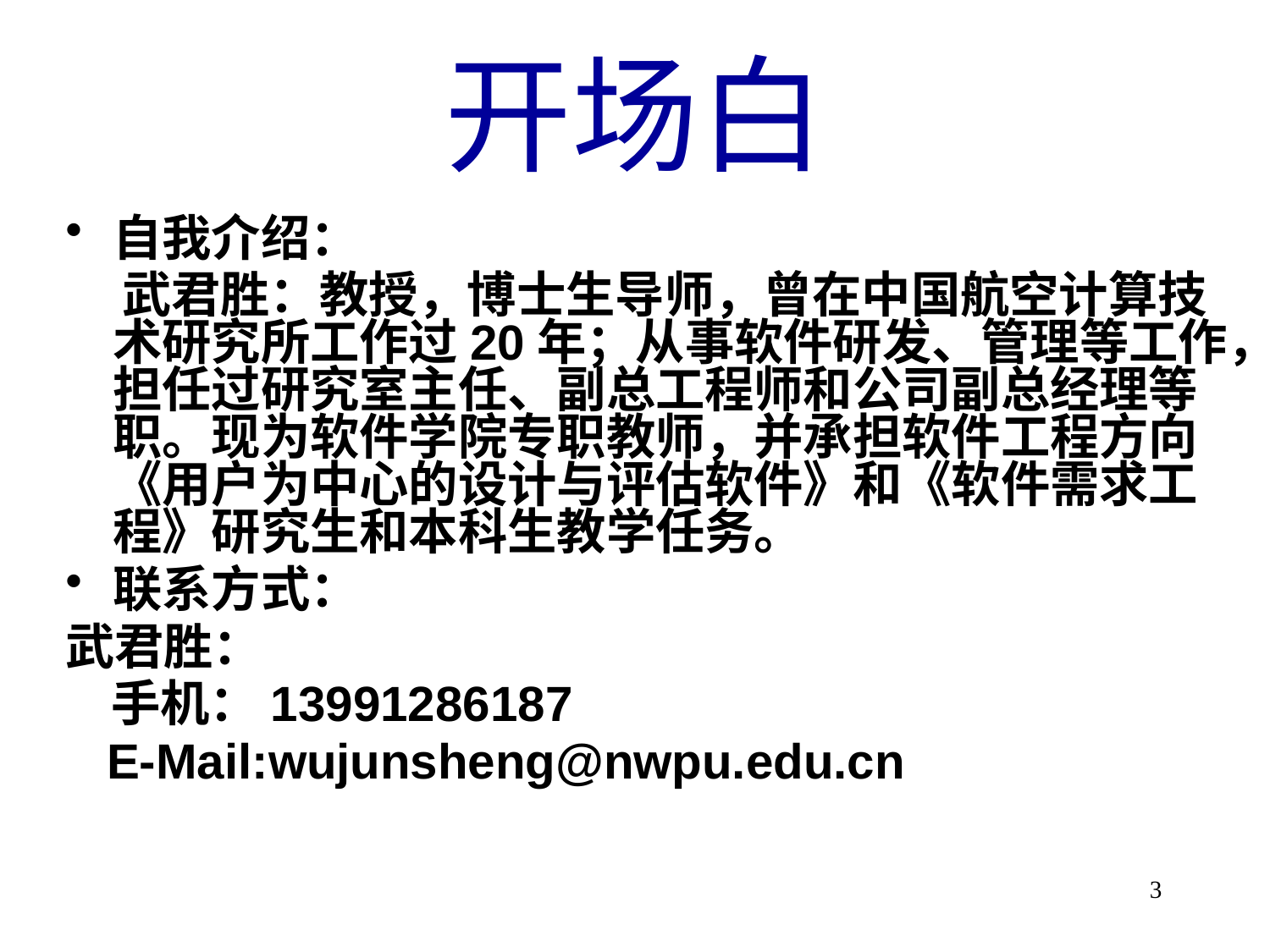

# 开场白
自我介绍：
    武君胜：教授，博士生导师，曾在中国航空计算技术研究所工作过20年；从事软件研发、管理等工作，担任过研究室主任、副总工程师和公司副总经理等职。现为软件学院专职教师，并承担软件工程方向《用户为中心的设计与评估软件》和《软件需求工程》研究生和本科生教学任务。
联系方式：
武君胜：
   手机：13991286187
   E-Mail:wujunsheng@nwpu.edu.cn

3